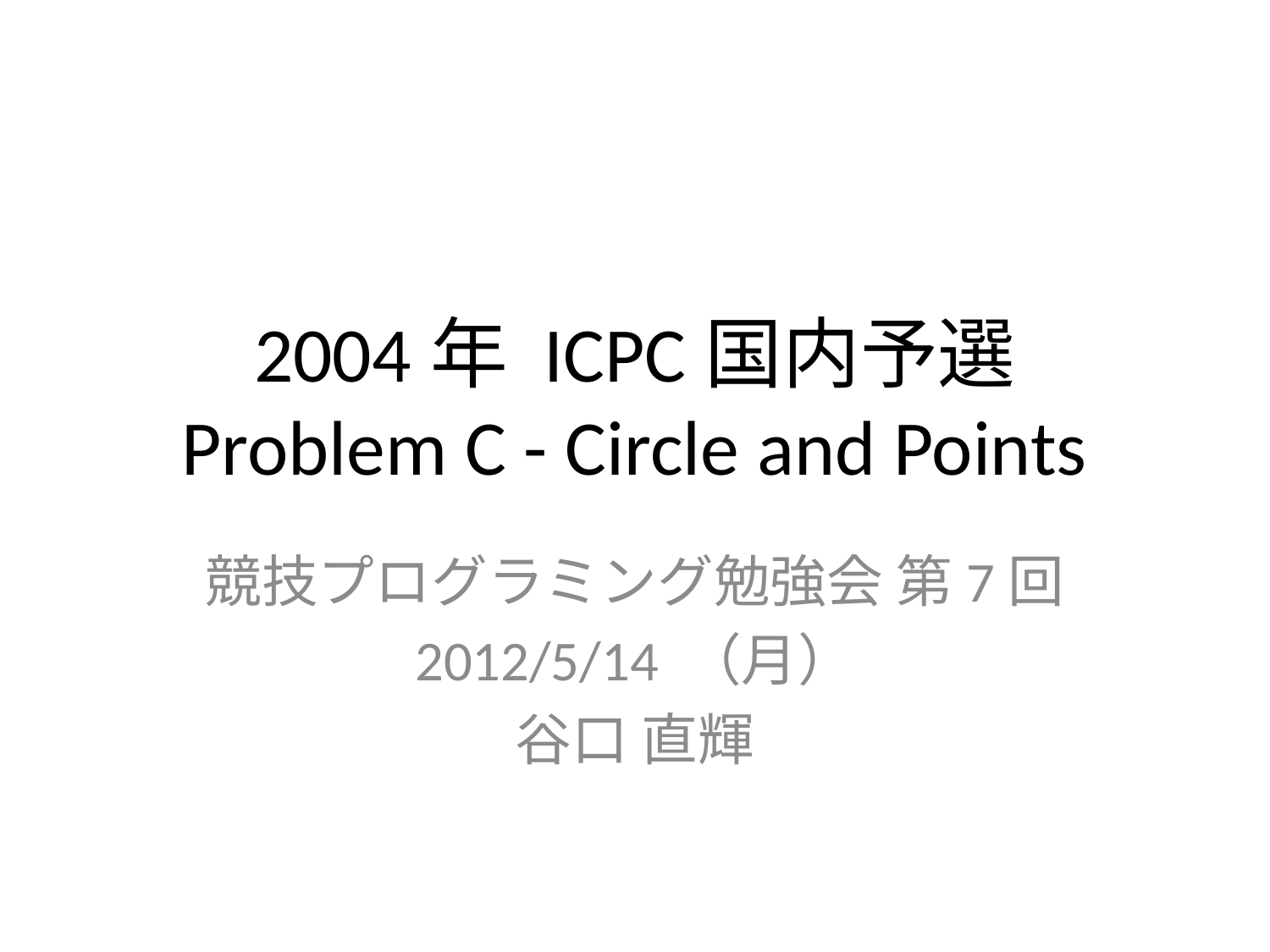

# 2004年 ICPC国内予選 Problem C - Circle and Points
競技プログラミング勉強会 第7回
2012/5/14 （月）
谷口 直輝